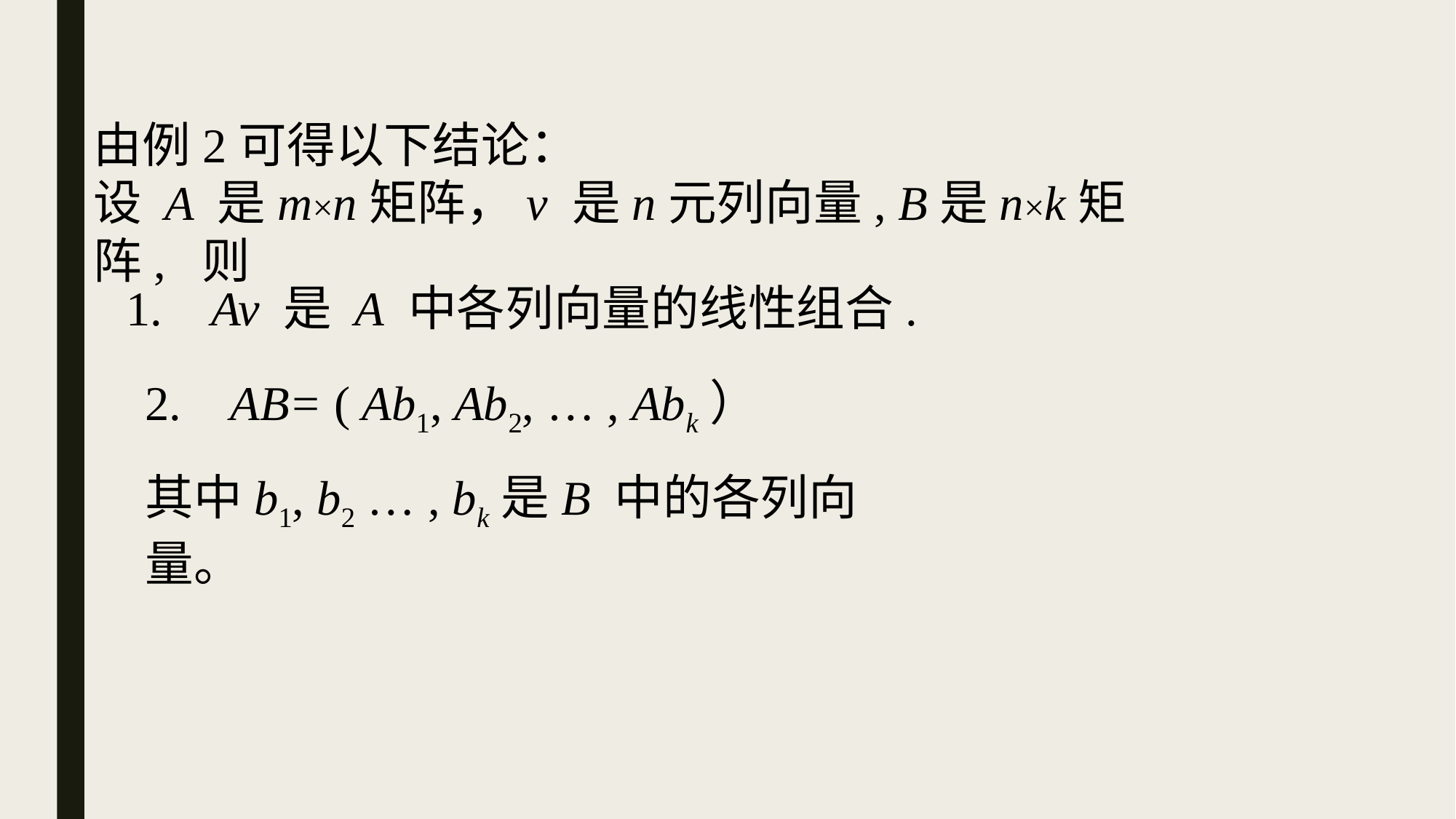

由例2可得以下结论：
设 A 是m×n矩阵，v 是n元列向量, B是n×k矩阵,  则
1.    Av 是 A 中各列向量的线性组合.
2.    AB= ( Ab1, Ab2, … , Abk）
其中b1, b2 … , bk是B 中的各列向量。